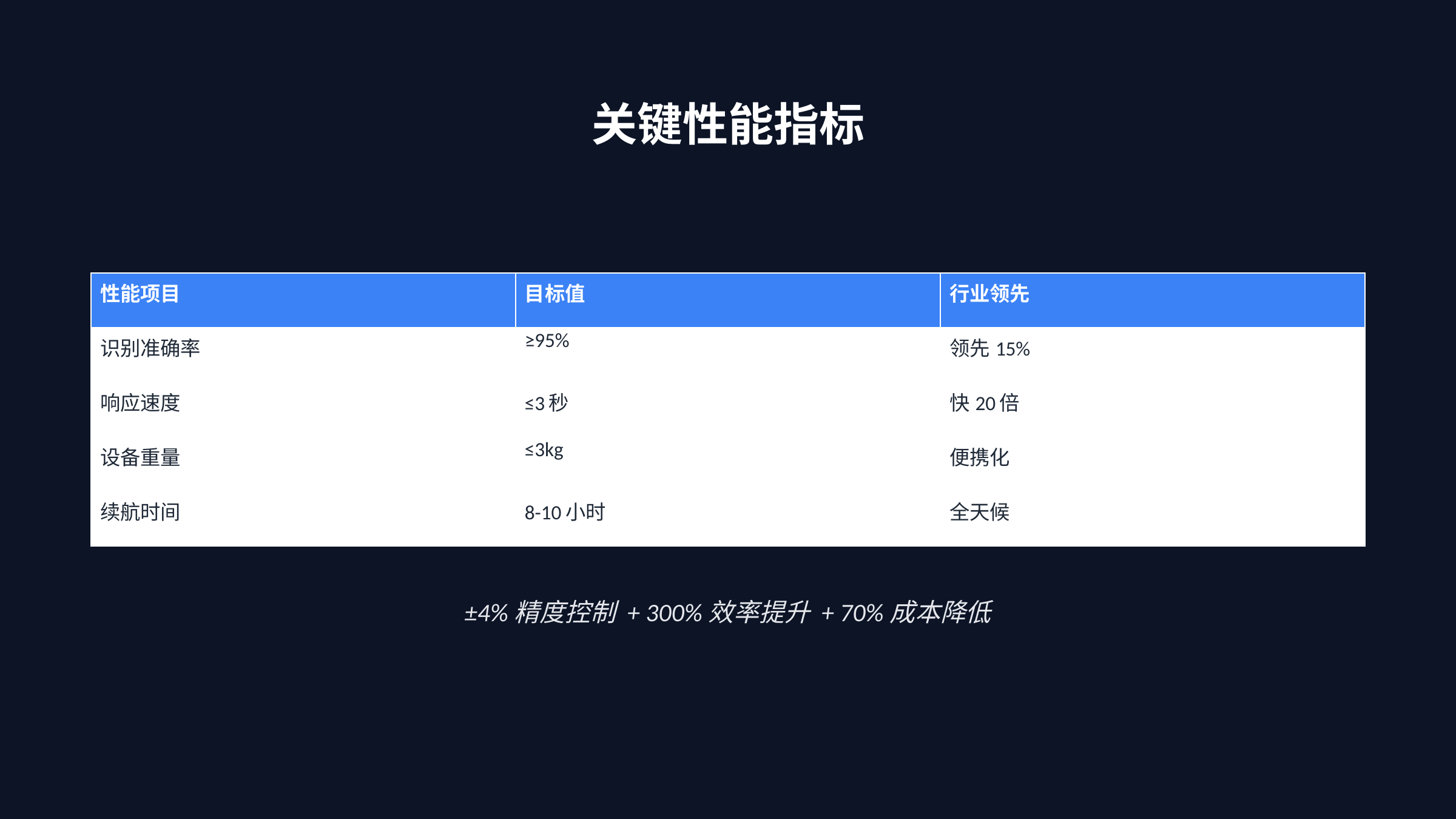

关键性能指标
| 性能项目 | 目标值 | 行业领先 |
| --- | --- | --- |
| 识别准确率 | ≥95% | 领先15% |
| 响应速度 | ≤3秒 | 快20倍 |
| 设备重量 | ≤3kg | 便携化 |
| 续航时间 | 8-10小时 | 全天候 |
±4%精度控制 + 300%效率提升 + 70%成本降低